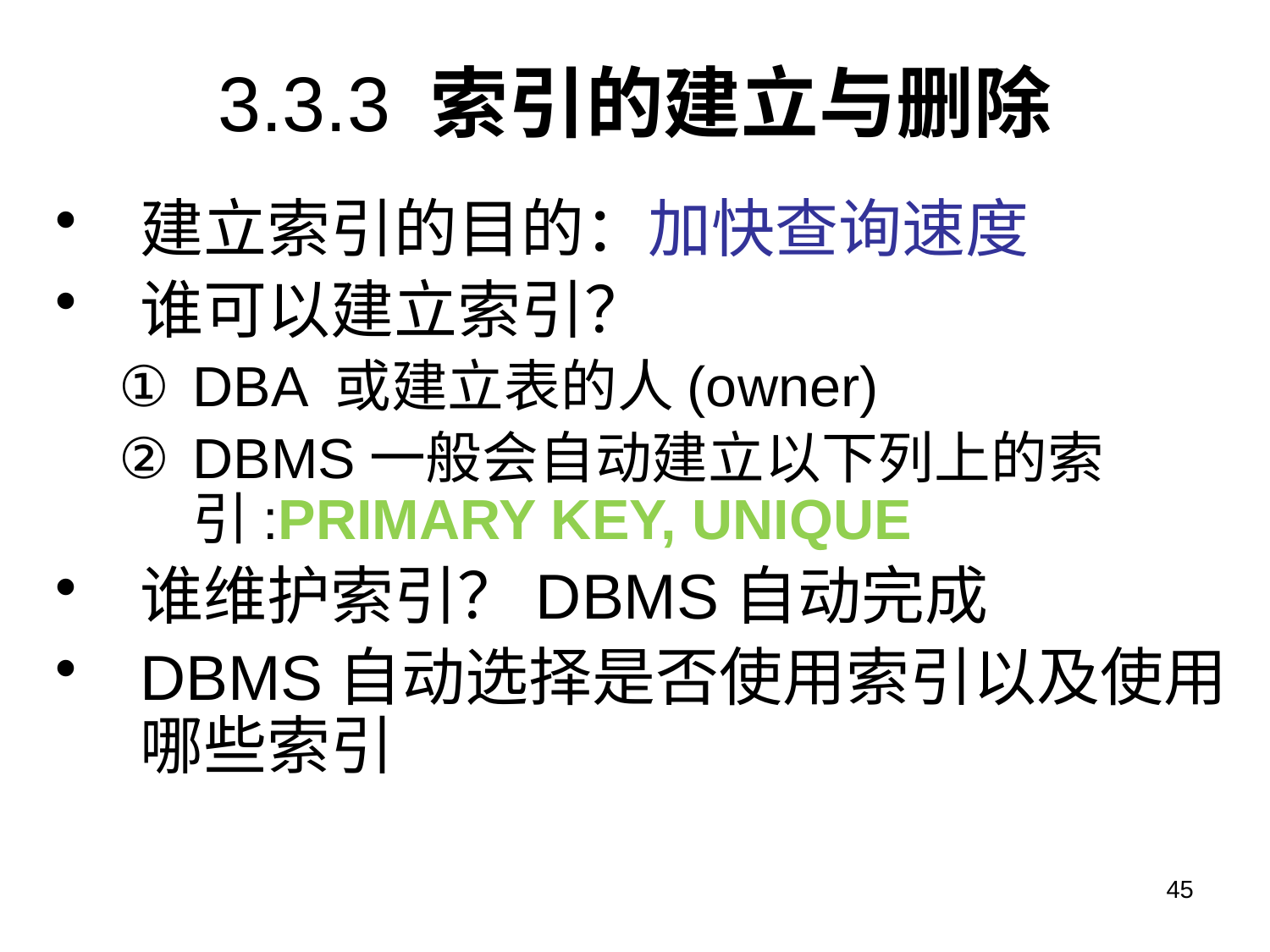

# 3.3.3 索引的建立与删除
建立索引的目的：加快查询速度
谁可以建立索引？
DBA 或建立表的人(owner)
DBMS一般会自动建立以下列上的索引:PRIMARY KEY, UNIQUE
谁维护索引？DBMS自动完成
DBMS自动选择是否使用索引以及使用哪些索引
45